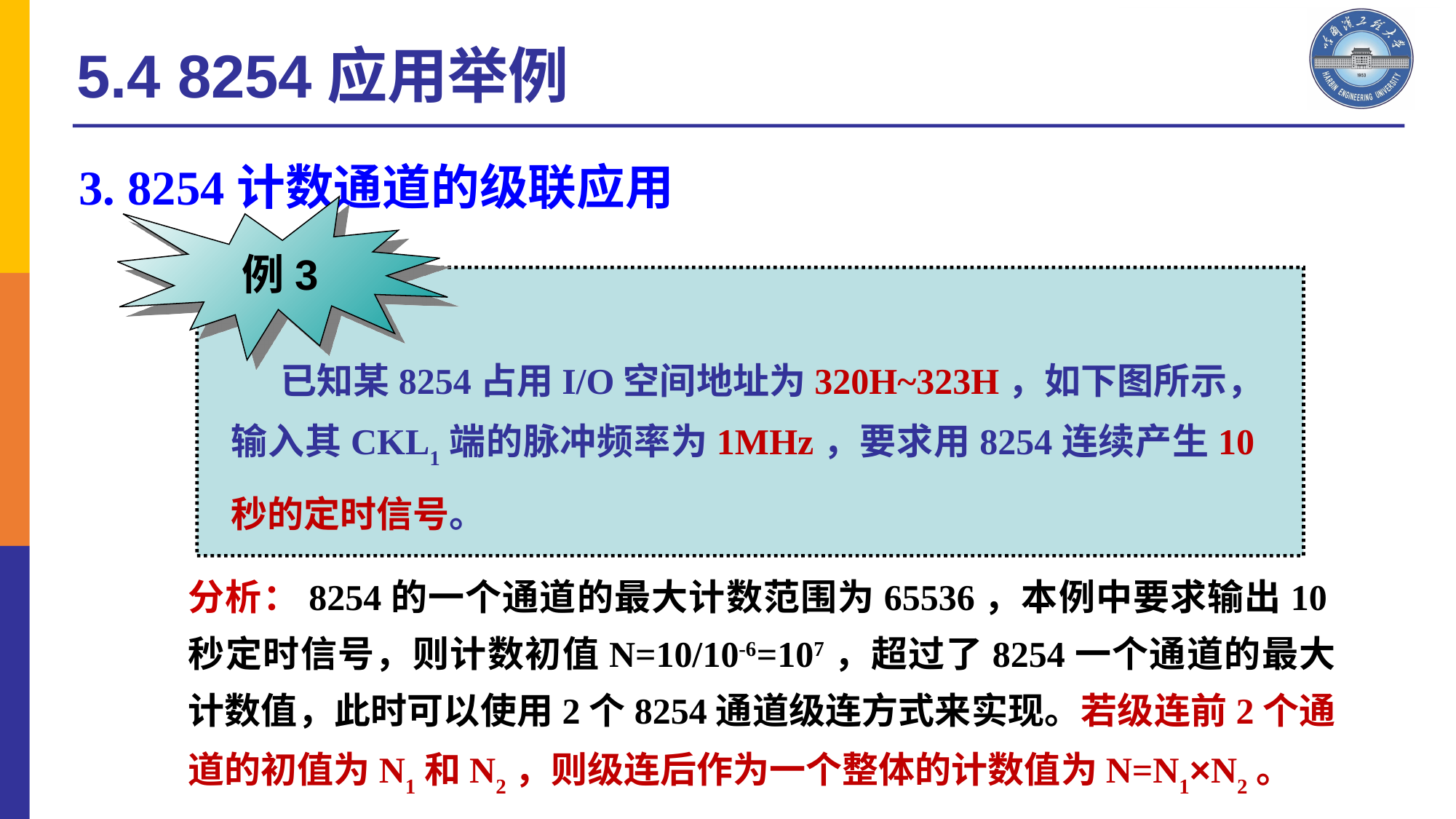

5.4 8254应用举例
3. 8254计数通道的级联应用
例3

    已知某8254占用I/O空间地址为320H~323H，如下图所示，输入其CKL1端的脉冲频率为1MHz，要求用8254连续产生10秒的定时信号。
分析：8254的一个通道的最大计数范围为65536，本例中要求输出10秒定时信号，则计数初值N=10/10-6=107，超过了8254一个通道的最大计数值，此时可以使用2个8254通道级连方式来实现。若级连前2个通道的初值为N1和N2，则级连后作为一个整体的计数值为N=N1×N2。